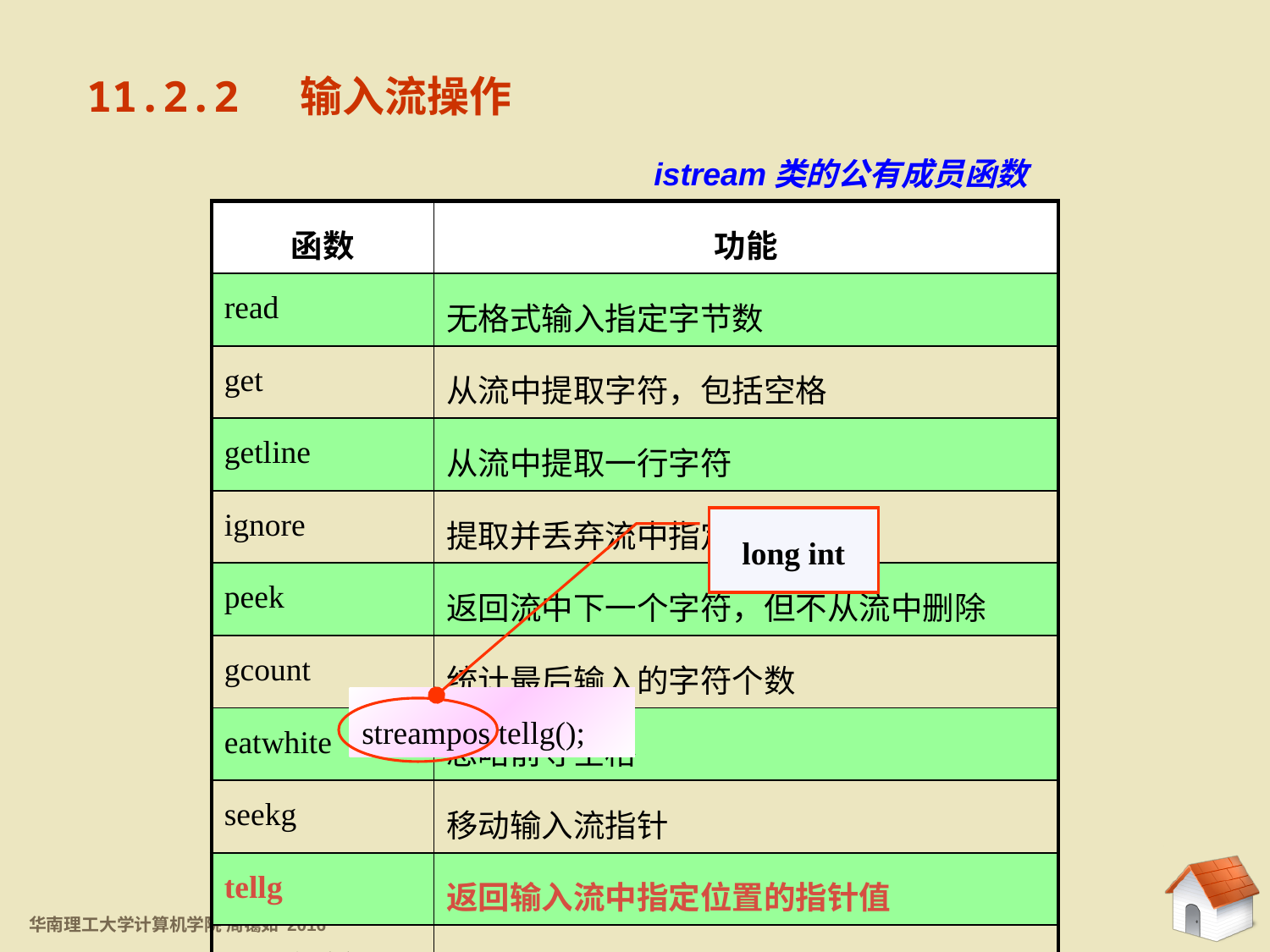

11.2.2  输入流操作
istream类的公有成员函数
| 函数 | 功能 |
| --- | --- |
| read | 无格式输入指定字节数 |
| get | 从流中提取字符，包括空格 |
| getline | 从流中提取一行字符 |
| ignore | 提取并丢弃流中指定字符 |
| peek | 返回流中下一个字符，但不从流中删除 |
| gcount | 统计最后输入的字符个数 |
| eatwhite | 忽略前导空格 |
| seekg | 移动输入流指针 |
| tellg | 返回输入流中指定位置的指针值 |
| operstor>> | 提取运算符 |
long int
streampos tellg();